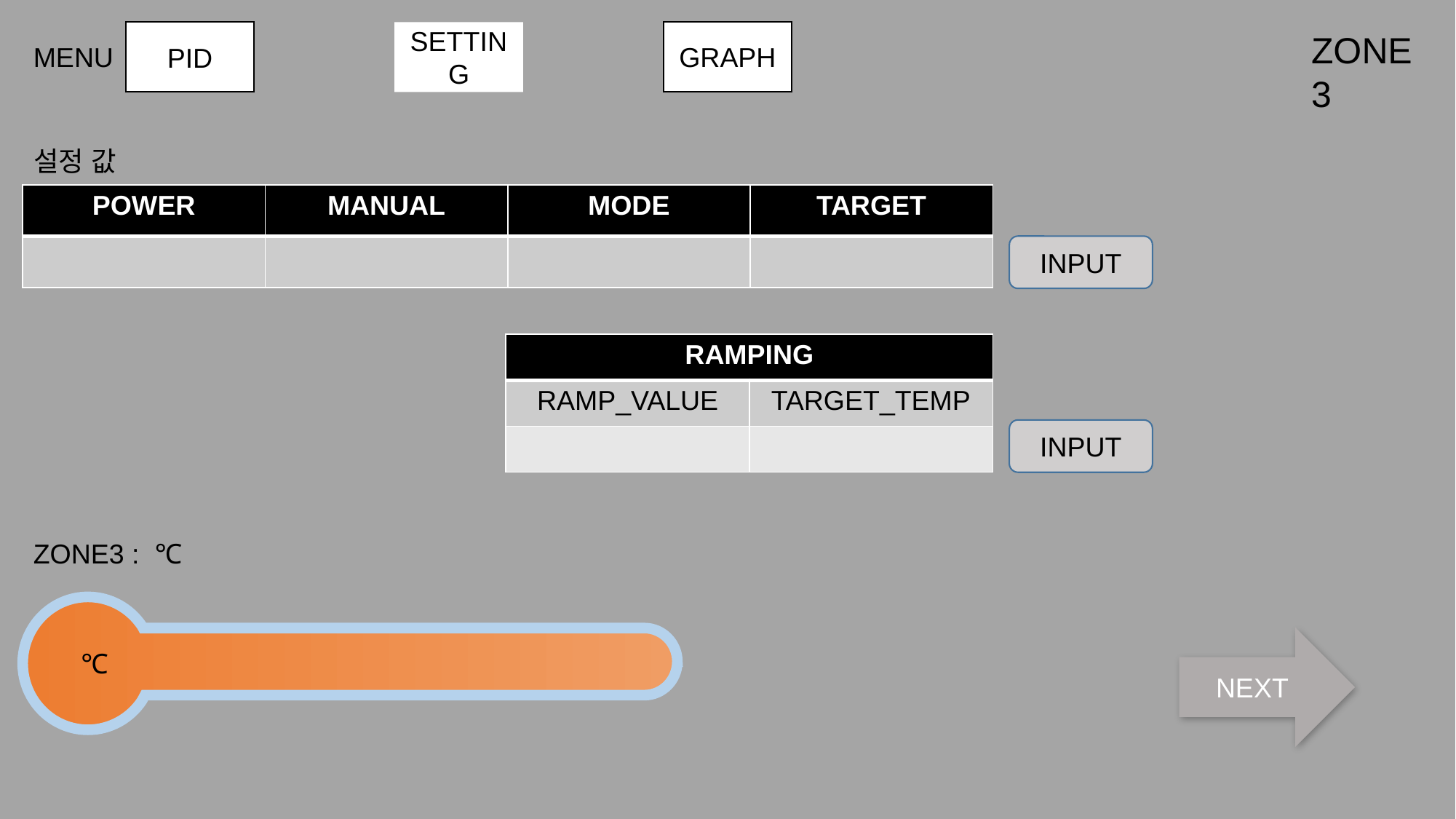

GRAPH
ZONE3
PID
SETTING
MENU
설정 값
| POWER | MANUAL | MODE | TARGET |
| --- | --- | --- | --- |
|  |  |  |  |
INPUT
| RAMPING |  |
| --- | --- |
| RAMP\_VALUE | TARGET\_TEMP |
|  |  |
INPUT
ZONE3 :  ℃

NEXT
   ℃